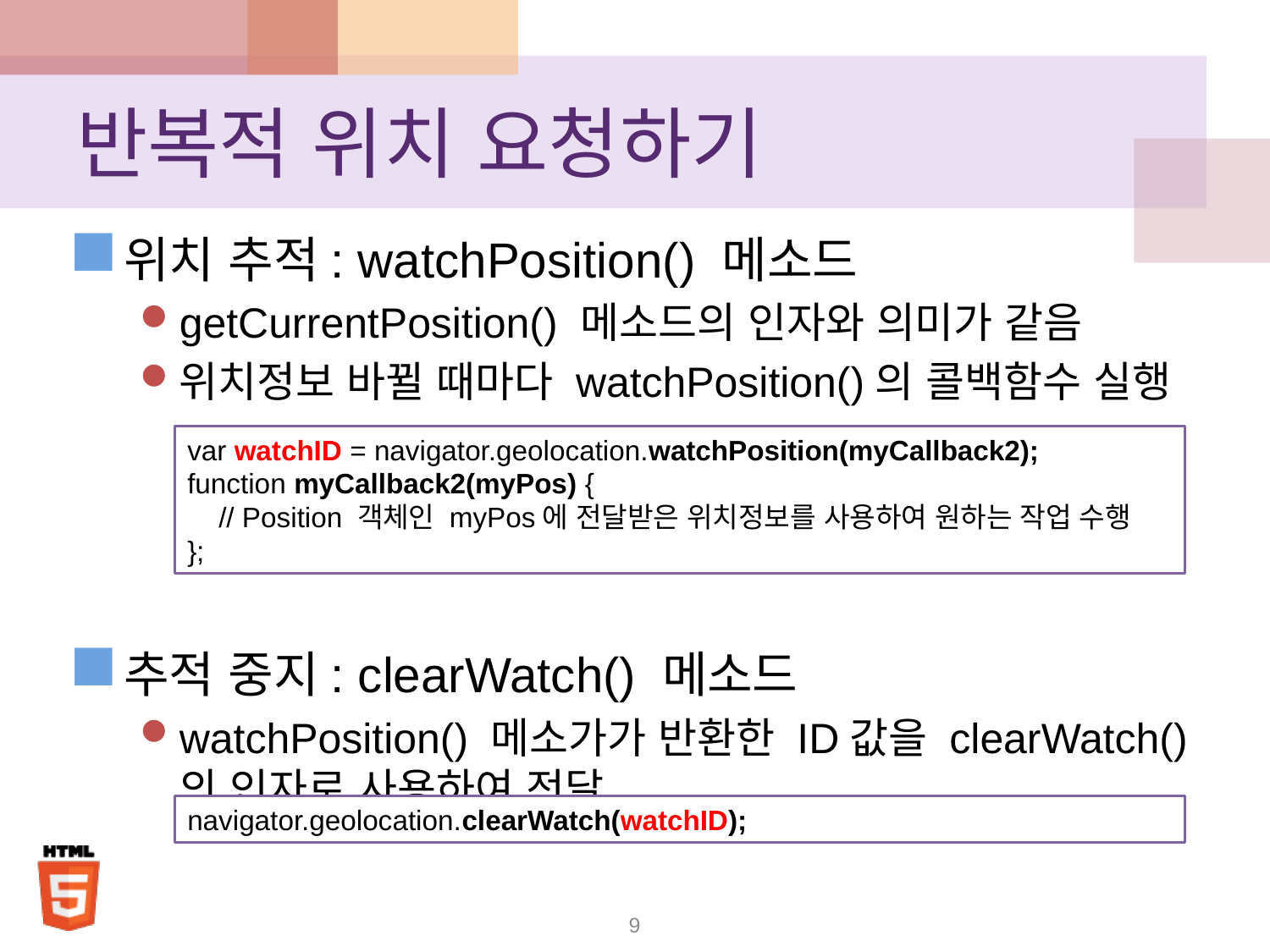

# 반복적 위치 요청하기
위치 추적: watchPosition() 메소드
getCurrentPosition() 메소드의 인자와 의미가 같음
위치정보 바뀔 때마다 watchPosition()의 콜백함수 실행

추적 중지: clearWatch() 메소드
watchPosition() 메소가가 반환한 ID값을 clearWatch() 의 인자로 사용하여 전달
var watchID = navigator.geolocation.watchPosition(myCallback2);
function myCallback2(myPos) {
    // Position 객체인 myPos에 전달받은 위치정보를 사용하여 원하는 작업 수행
};
navigator.geolocation.clearWatch(watchID);
9